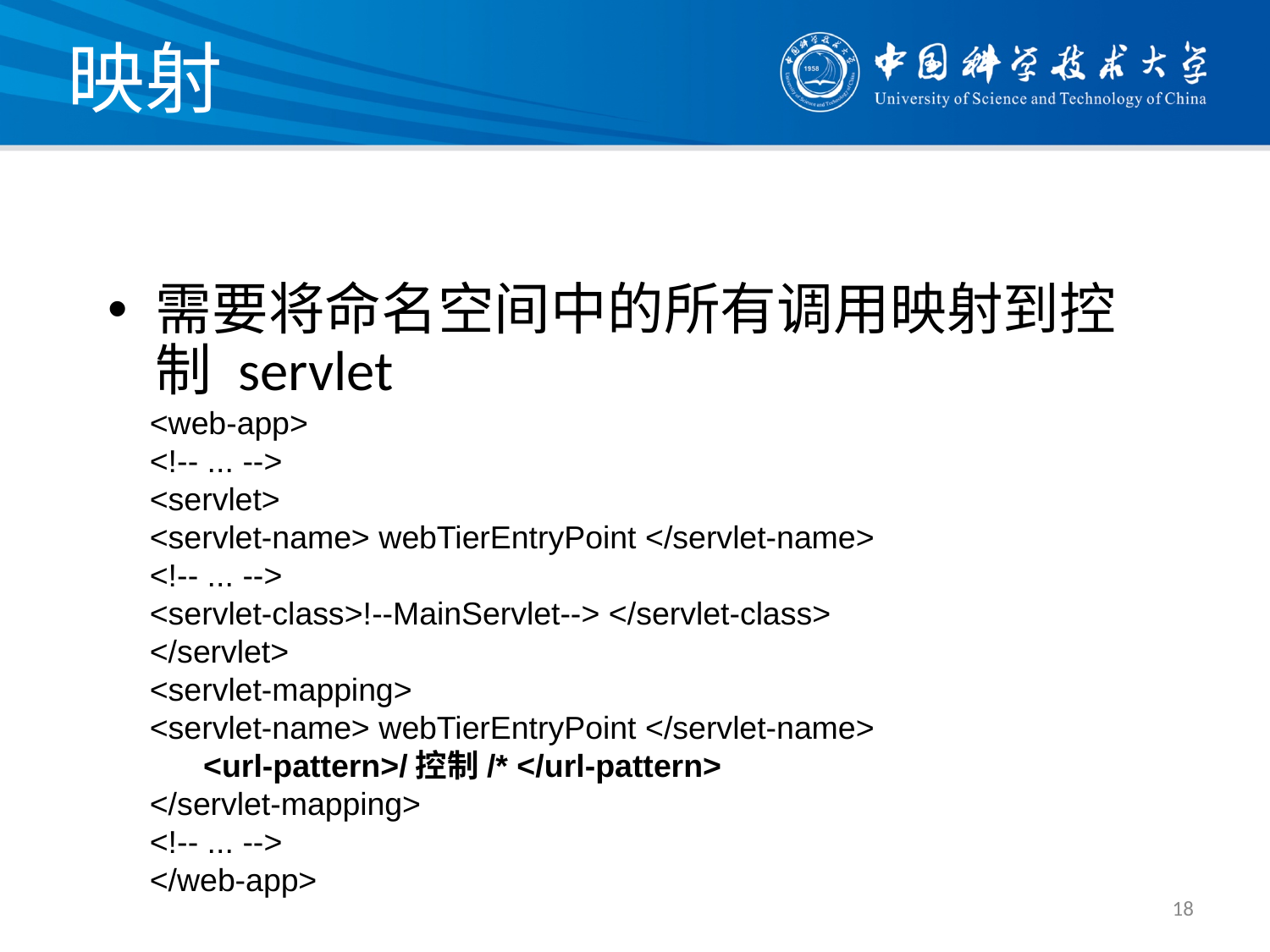

# 映射
需要将命名空间中的所有调用映射到控制 servlet
<web-app>
<!-- ... -->
<servlet>
<servlet-name> webTierEntryPoint </servlet-name>
<!-- ... -->
<servlet-class>!--MainServlet--> </servlet-class>
</servlet>
<servlet-mapping>
<servlet-name> webTierEntryPoint </servlet-name>
      <url-pattern>/控制/* </url-pattern>
</servlet-mapping>
<!-- ... -->
</web-app>
18